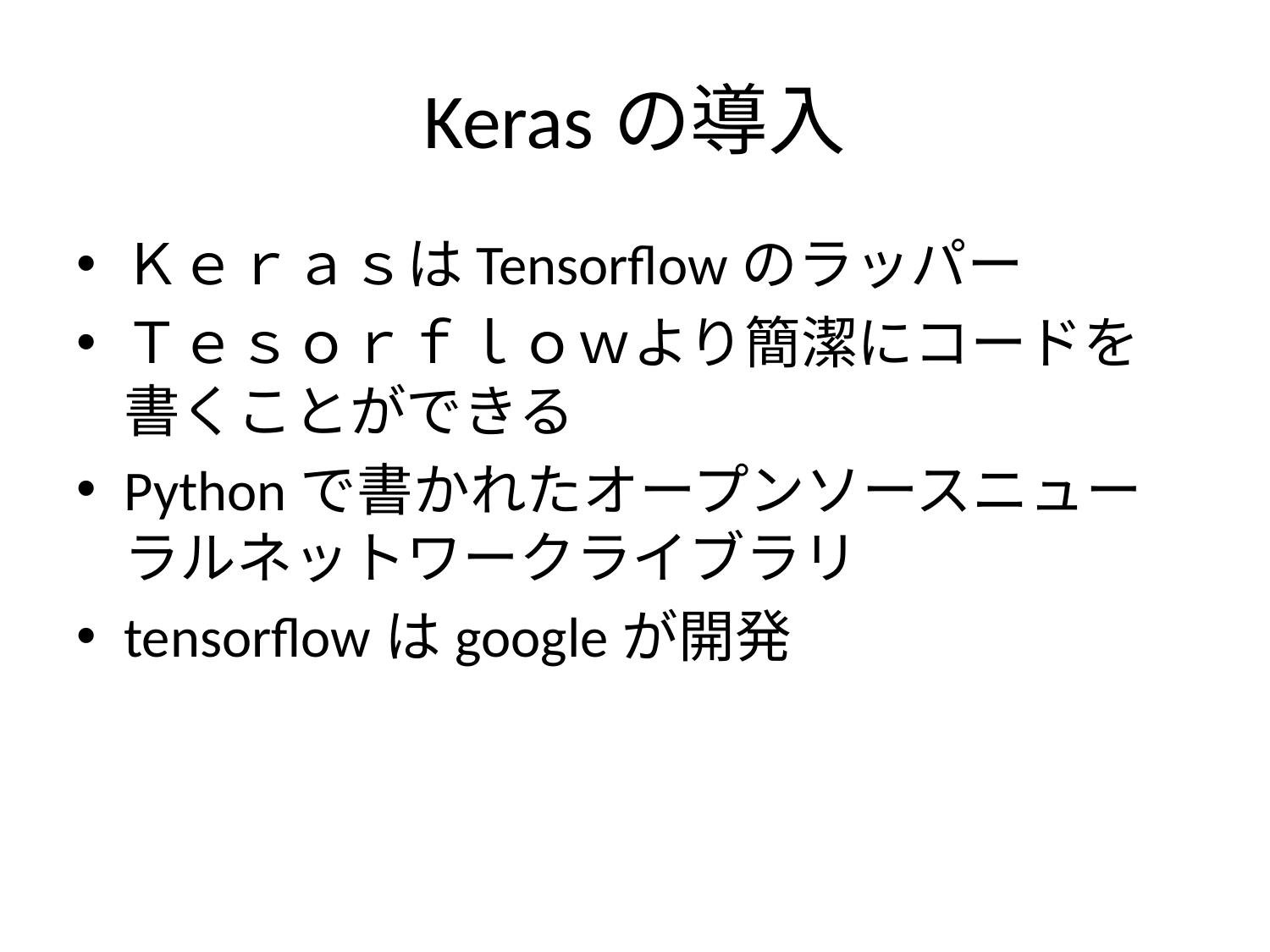

# Kerasの導入
ＫｅｒａｓはTensorflowのラッパー
Ｔｅｓｏｒｆｌｏｗより簡潔にコードを書くことができる
Pythonで書かれたオープンソースニューラルネットワークライブラリ
tensorflowはgoogleが開発